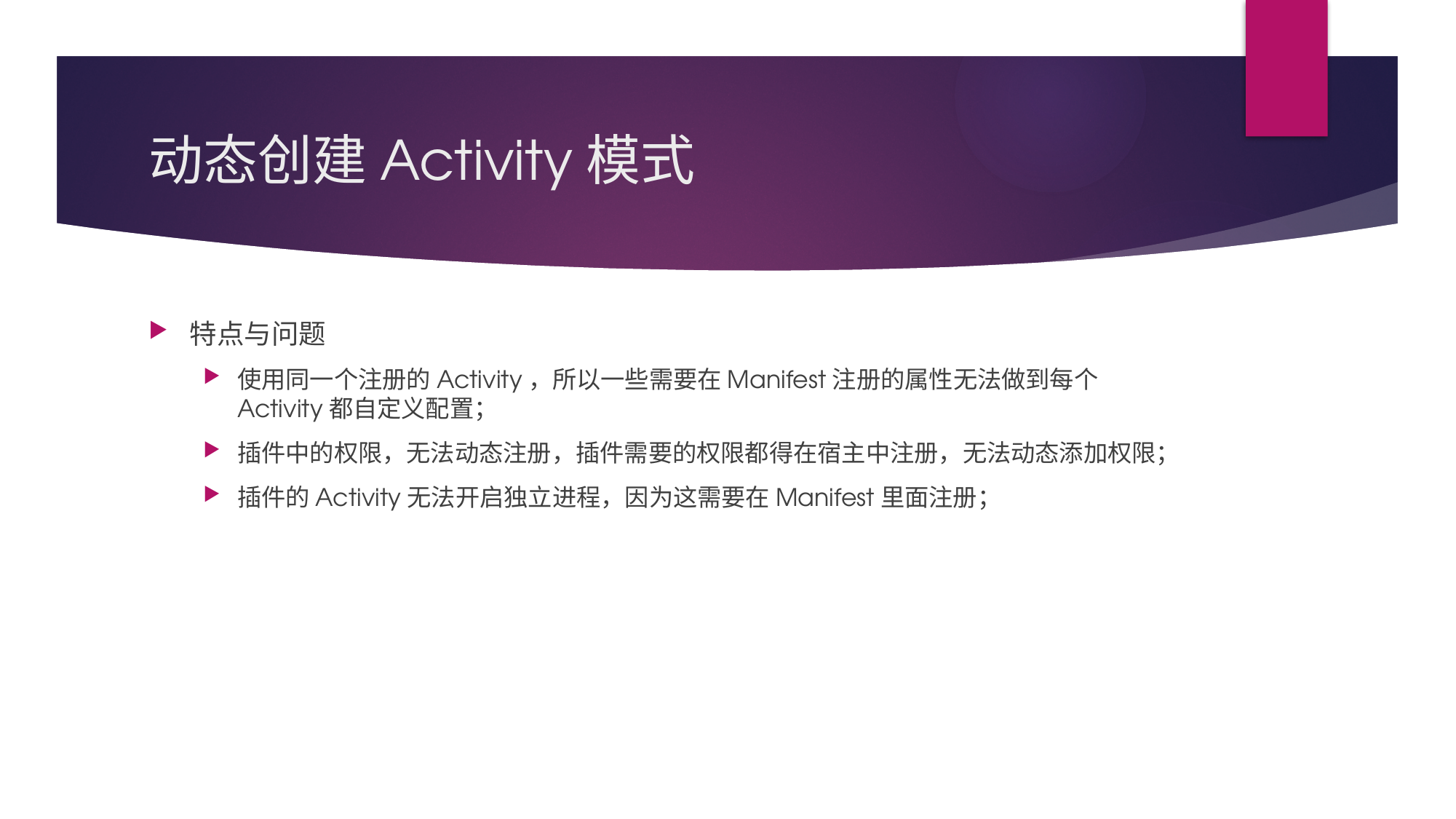

# 动态创建Activity模式
特点与问题
使用同一个注册的Activity，所以一些需要在Manifest注册的属性无法做到每个Activity都自定义配置；
插件中的权限，无法动态注册，插件需要的权限都得在宿主中注册，无法动态添加权限；
插件的Activity无法开启独立进程，因为这需要在Manifest里面注册；